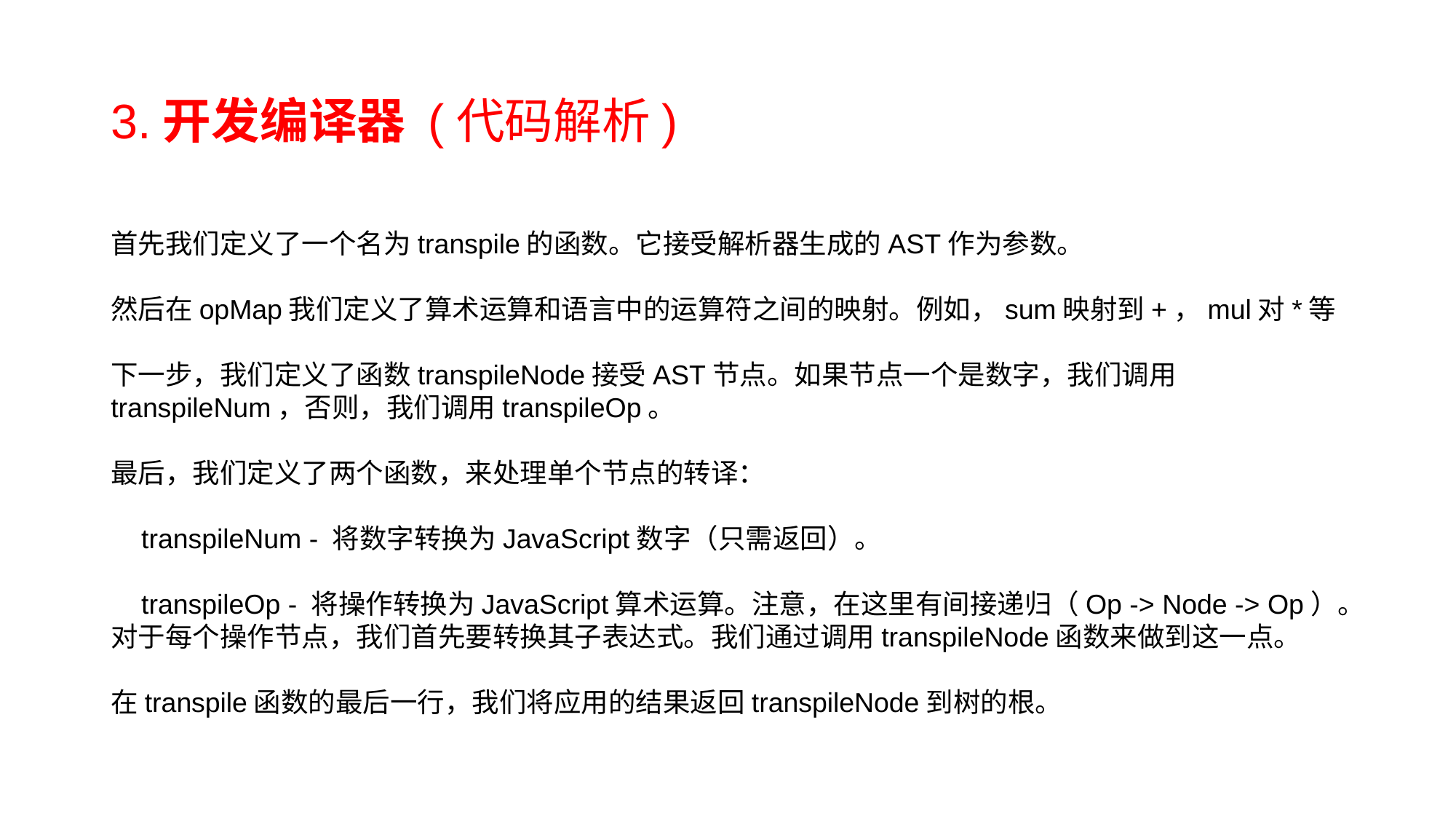

# 3.开发编译器 (代码解析)
首先我们定义了一个名为transpile的函数。它接受解析器生成的AST作为参数。

然后在opMap我们定义了算术运算和语言中的运算符之间的映射。例如，sum映射到+，mul对*等

下一步，我们定义了函数transpileNode接受AST节点。如果节点一个是数字，我们调用transpileNum，否则，我们调用transpileOp。

最后，我们定义了两个函数，来处理单个节点的转译：

    transpileNum - 将数字转换为JavaScript数字（只需返回）。

    transpileOp - 将操作转换为JavaScript算术运算。注意，在这里有间接递归（Op -> Node -> Op）。对于每个操作节点，我们首先要转换其子表达式。我们通过调用transpileNode函数来做到这一点。

在transpile函数的最后一行，我们将应用的结果返回transpileNode到树的根。